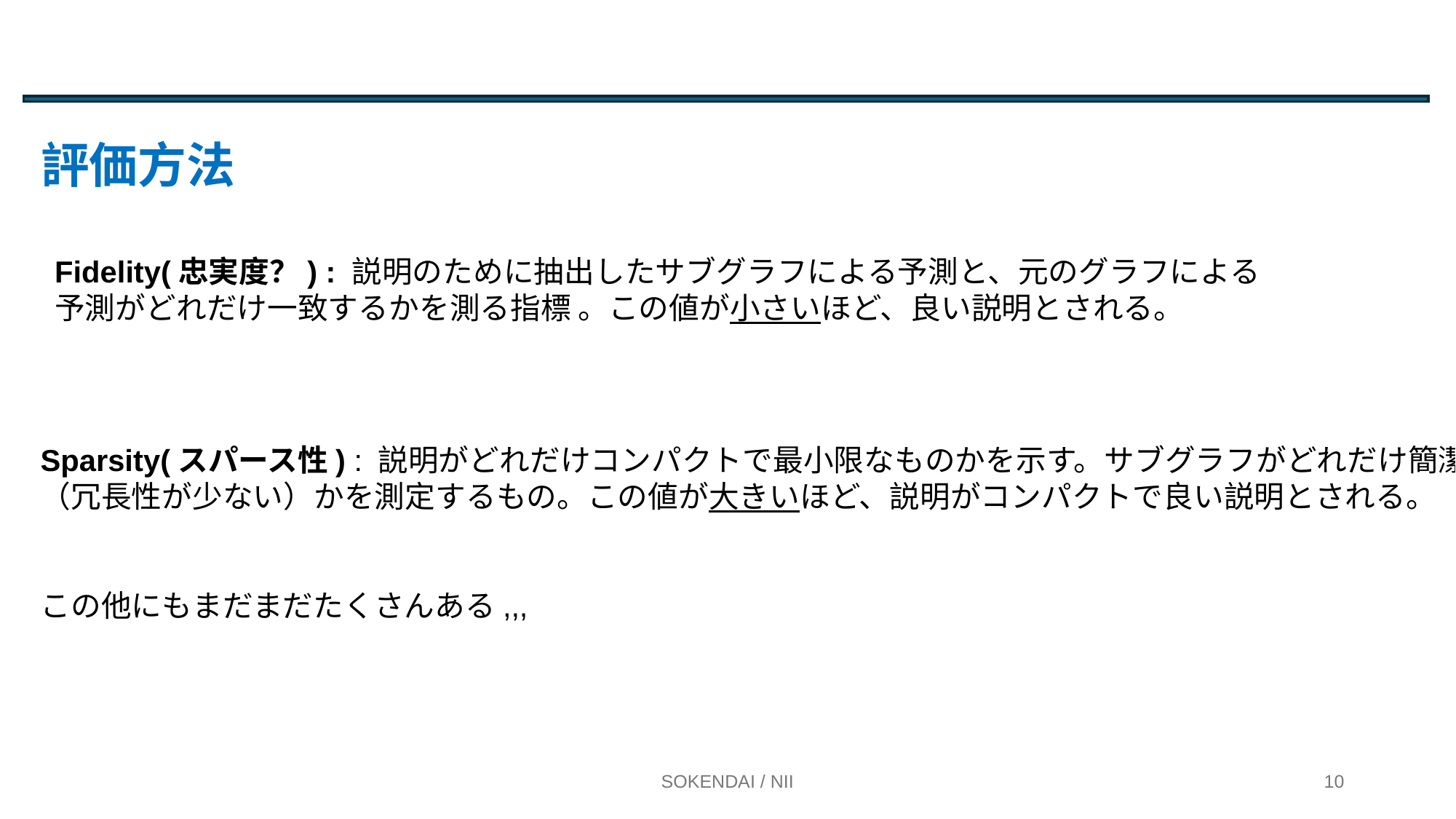

評価方法
Fidelity(忠実度？) : 説明のために抽出したサブグラフによる予測と、元のグラフによる
予測がどれだけ一致するかを測る指標 。この値が小さいほど、良い説明とされる。
Sparsity(スパース性) : 説明がどれだけコンパクトで最小限なものかを示す。サブグラフがどれだけ簡潔
（冗長性が少ない）かを測定するもの。この値が大きいほど、説明がコンパクトで良い説明とされる。

この他にもまだまだたくさんある,,,
SOKENDAI / NII
10